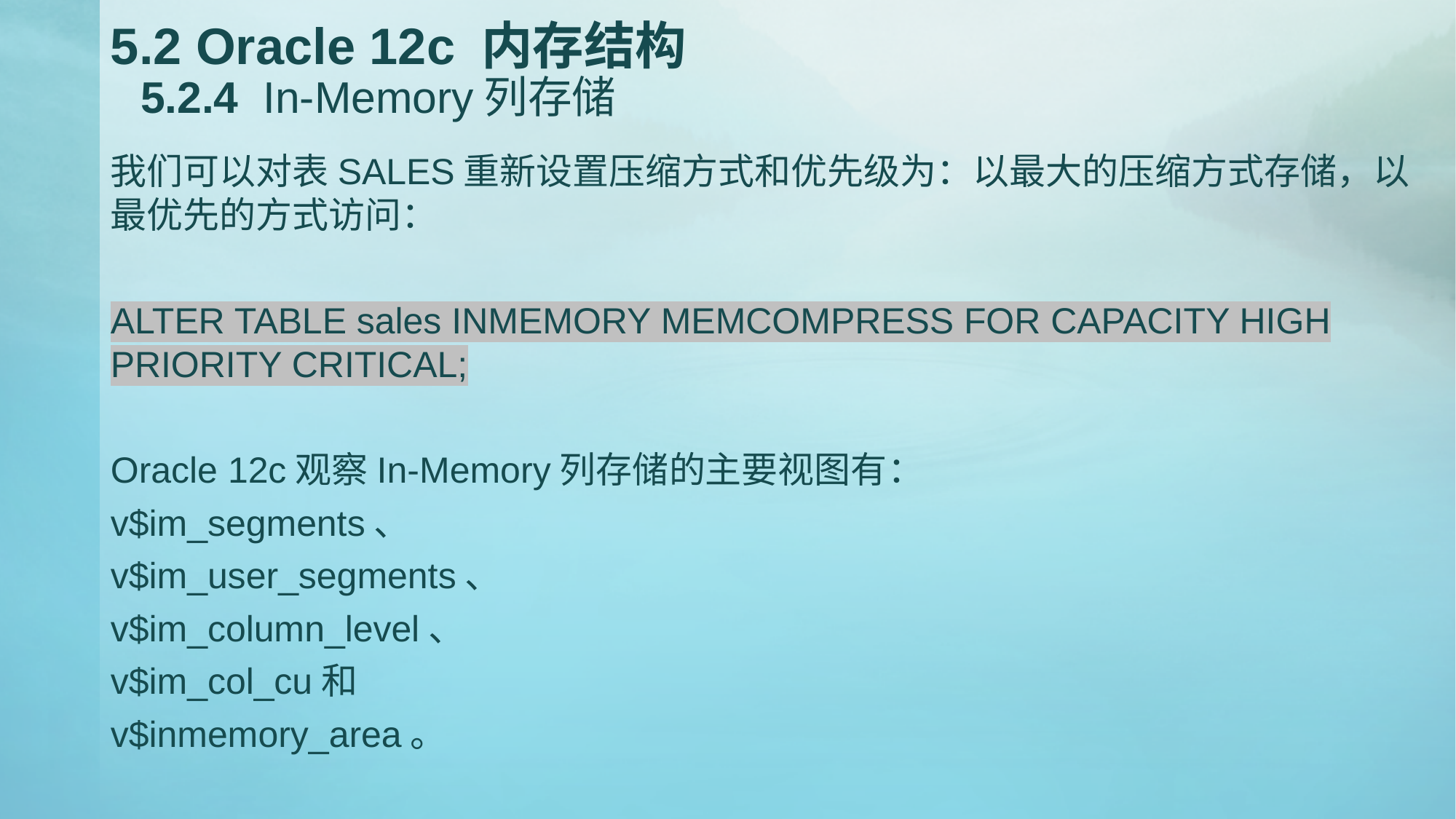

# 5.2 Oracle 12c 内存结构 5.2.4  In-Memory列存储
我们可以对表SALES重新设置压缩方式和优先级为：以最大的压缩方式存储，以最优先的方式访问：

ALTER TABLE sales INMEMORY MEMCOMPRESS FOR CAPACITY HIGH PRIORITY CRITICAL;

Oracle 12c观察In-Memory列存储的主要视图有：
v$im_segments、
v$im_user_segments、
v$im_column_level、
v$im_col_cu和
v$inmemory_area。